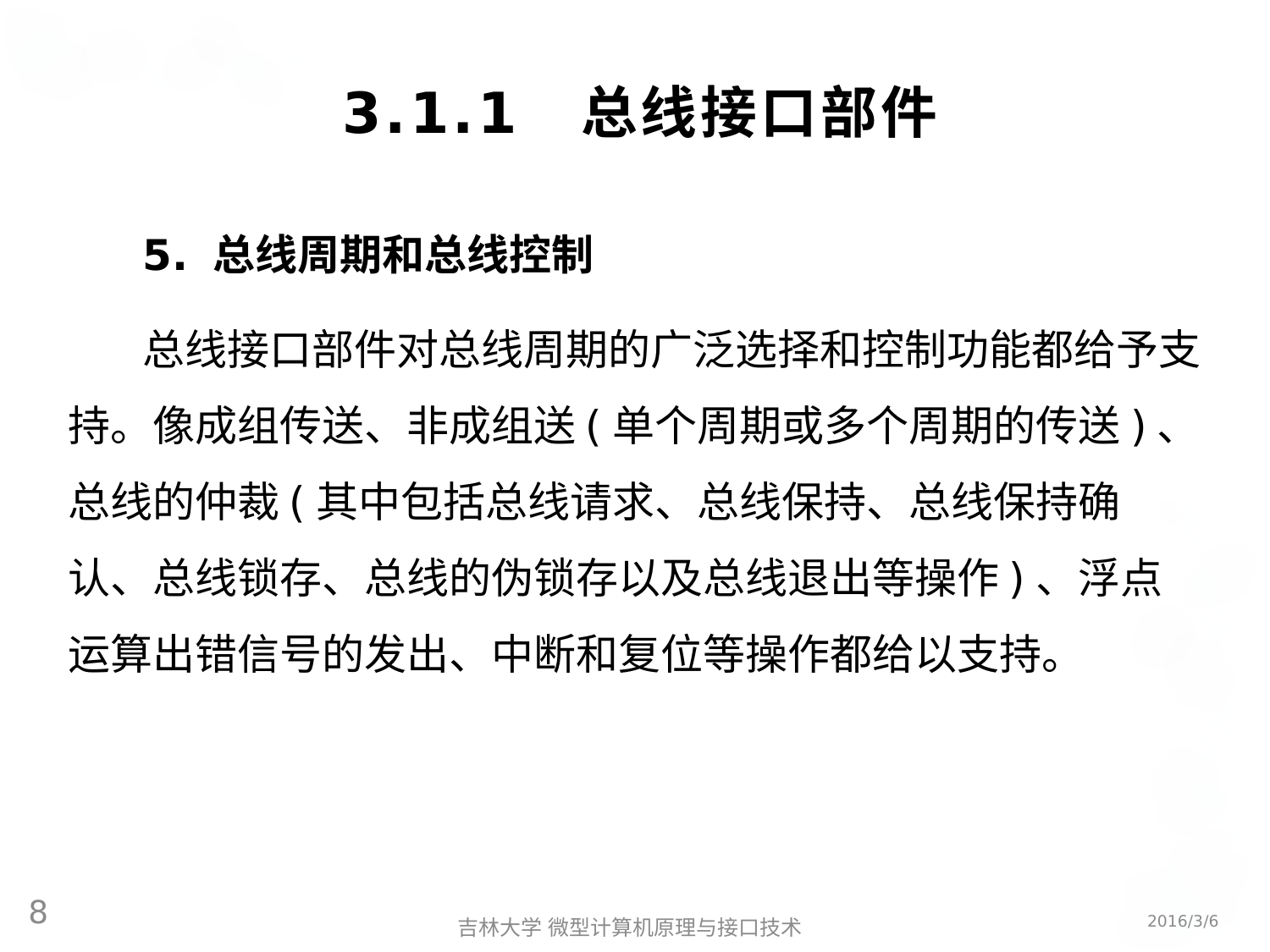

# 3.1.1  总线接口部件
5. 总线周期和总线控制
总线接口部件对总线周期的广泛选择和控制功能都给予支持。像成组传送、非成组送(单个周期或多个周期的传送)、总线的仲裁(其中包括总线请求、总线保持、总线保持确认、总线锁存、总线的伪锁存以及总线退出等操作)、浮点运算出错信号的发出、中断和复位等操作都给以支持。

8
2016/3/6
吉林大学 微型计算机原理与接口技术